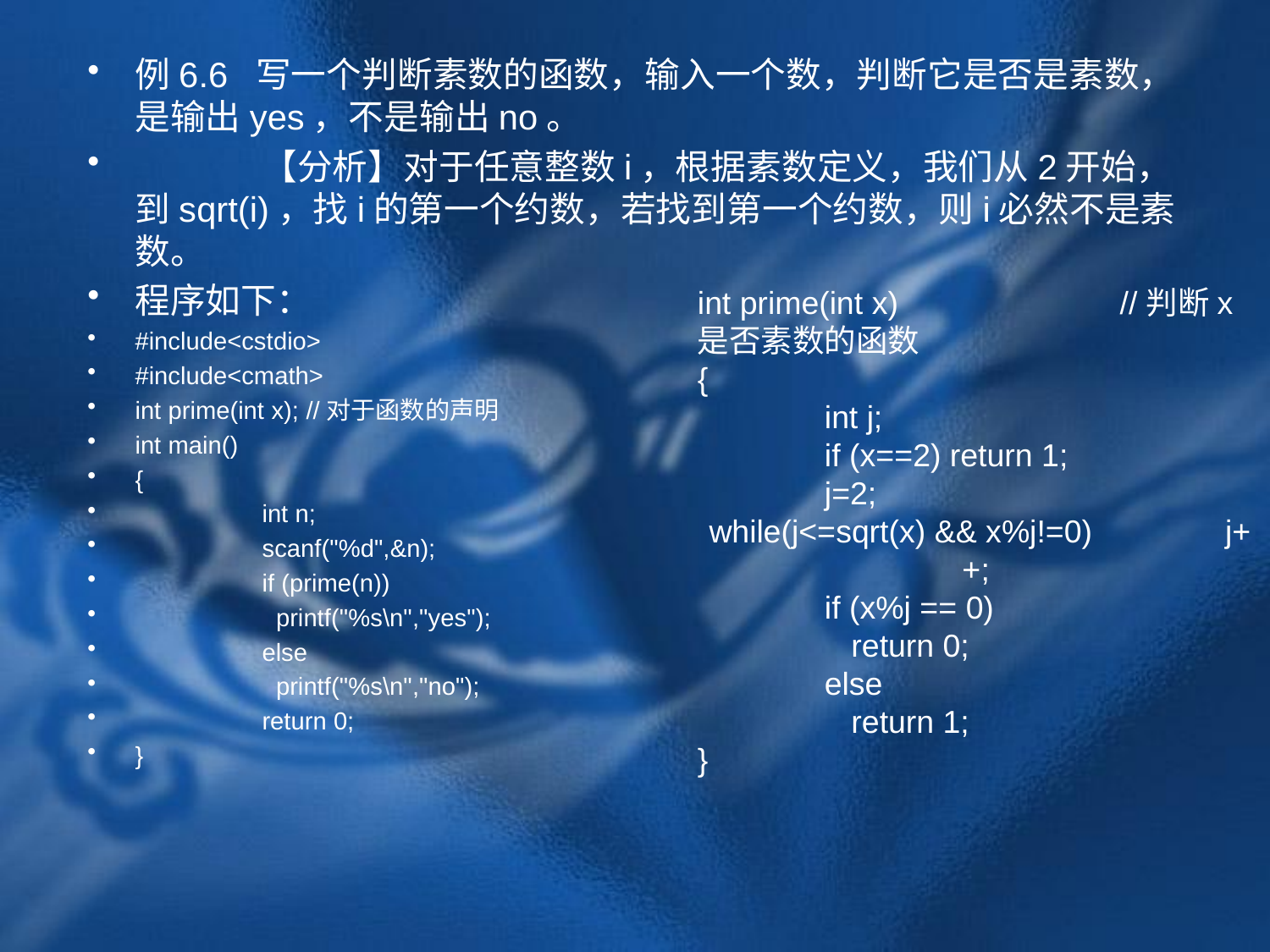

例6.6  写一个判断素数的函数，输入一个数，判断它是否是素数，是输出yes，不是输出no。
	【分析】对于任意整数i，根据素数定义，我们从2开始，到sqrt(i)，找i的第一个约数，若找到第一个约数，则i必然不是素数。
程序如下：
#include<cstdio>
#include<cmath>
int prime(int x); //对于函数的声明
int main()
{
	int n;
	scanf("%d",&n);
	if (prime(n))
	  printf("%s\n","yes");
	else
	  printf("%s\n","no");
	return 0;
}

int prime(int x)                         //判断x是否素数的函数
{
	int j;
	if (x==2) return 1;
	j=2;
 while(j<=sqrt(x) && x%j!=0)               j++;
	if (x%j == 0)
	   return 0;
	else
	   return 1;
}